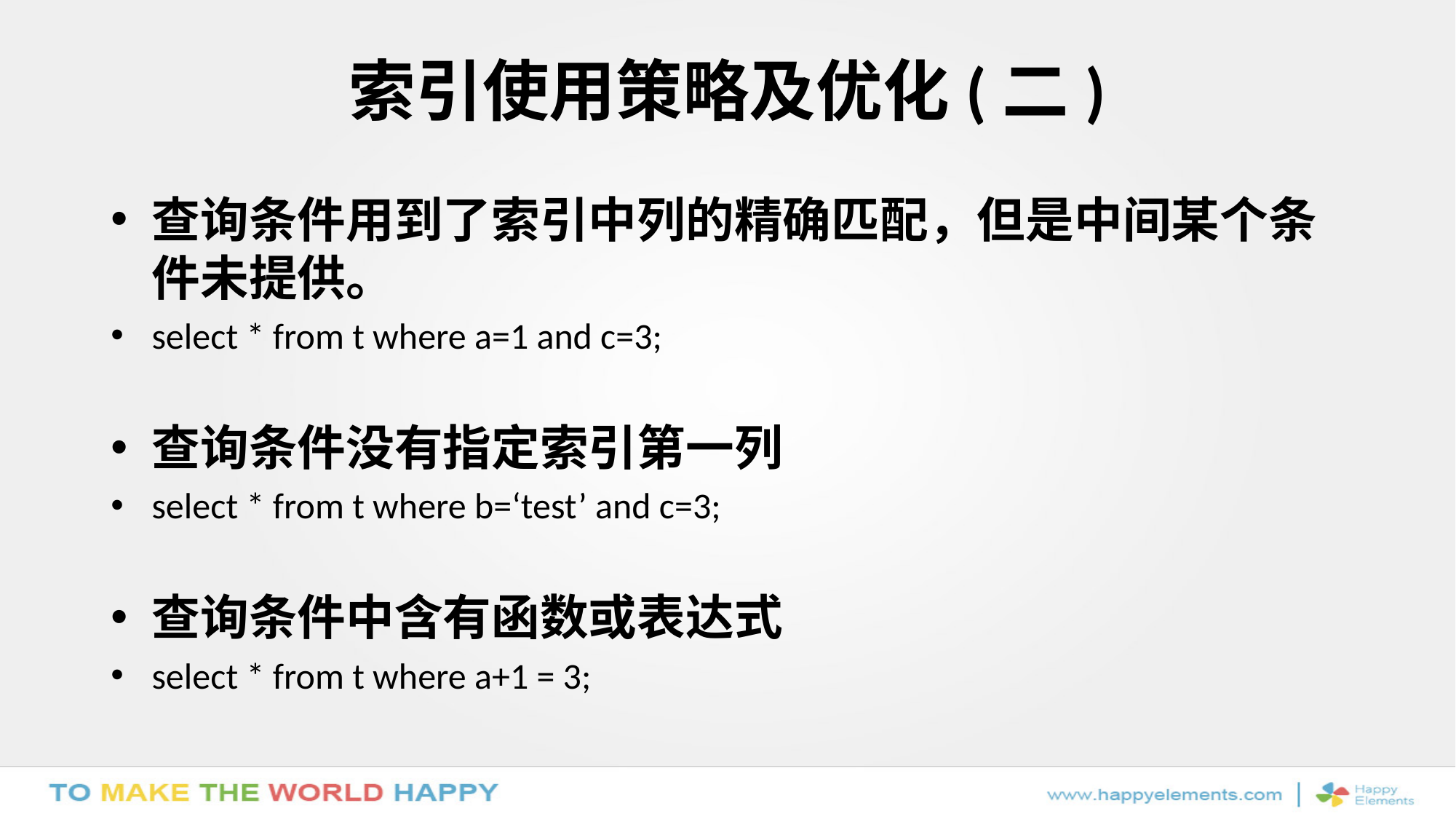

# 索引使用策略及优化(二)
查询条件用到了索引中列的精确匹配，但是中间某个条件未提供。
select * from t where a=1 and c=3;

查询条件没有指定索引第一列
select * from t where b=‘test’ and c=3;

查询条件中含有函数或表达式
select * from t where a+1 = 3;